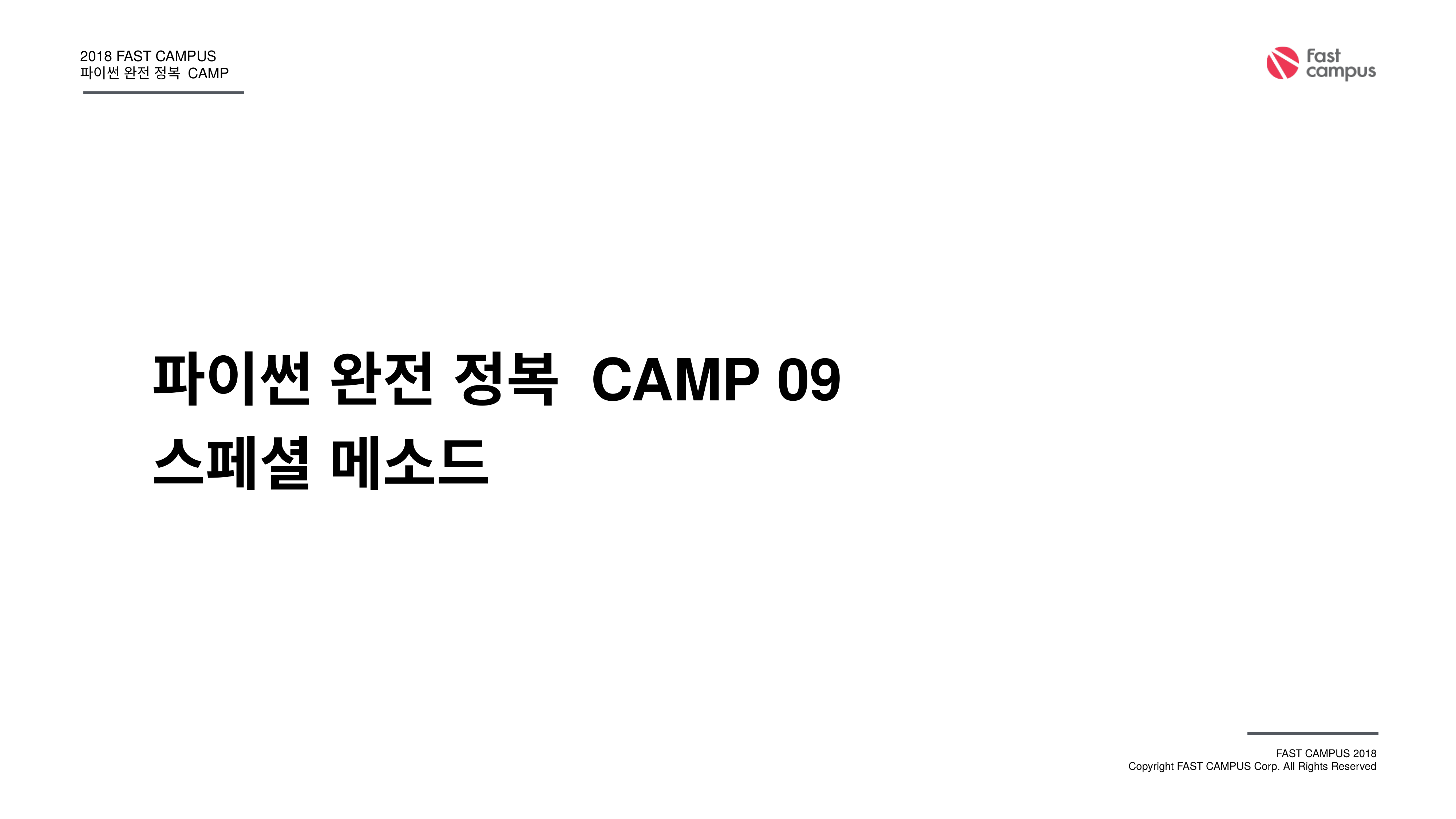

파이썬 완전 정복 CAMP 09
스페셜 메소드